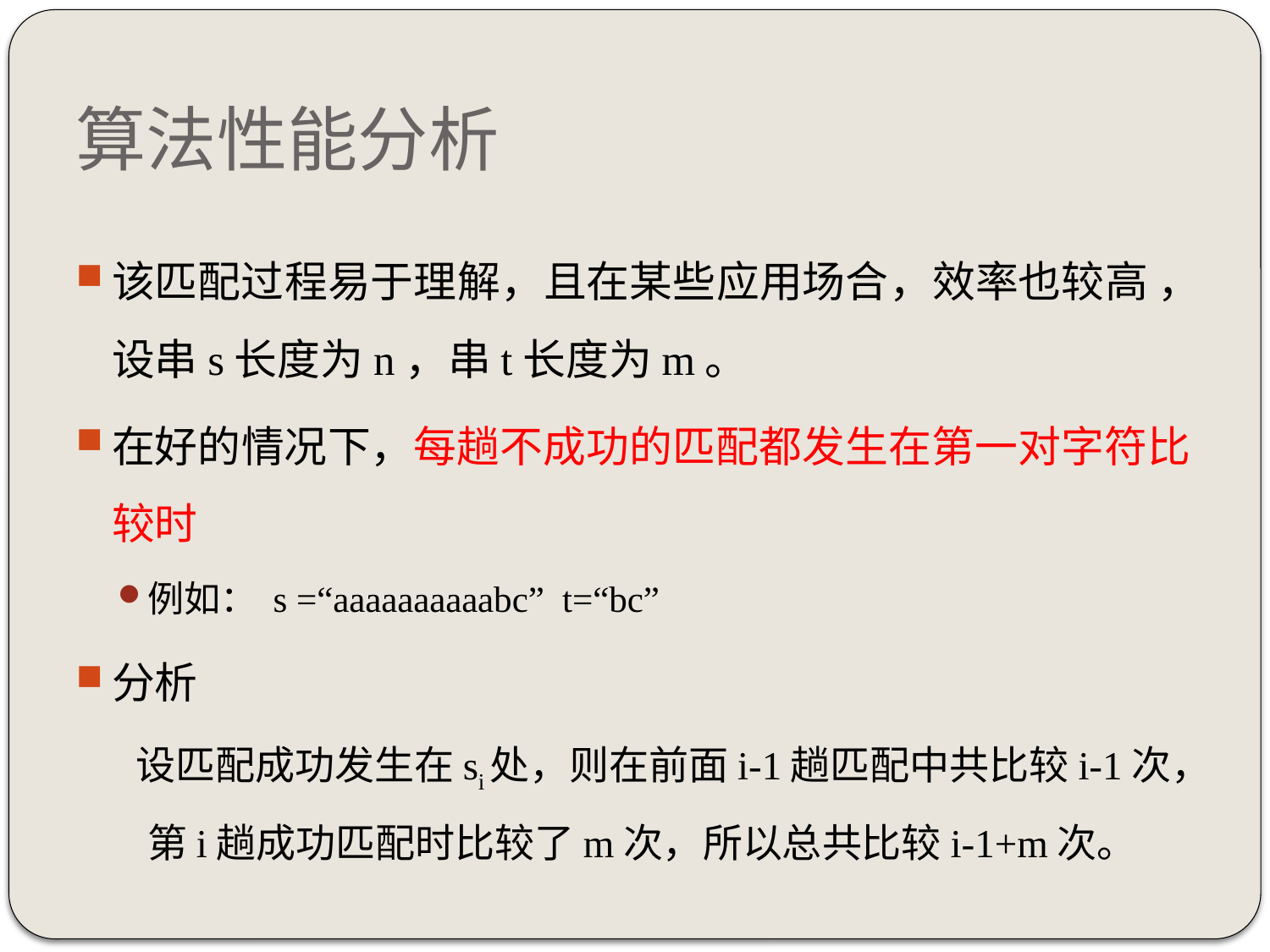

# 算法性能分析
该匹配过程易于理解，且在某些应用场合，效率也较高 ，设串s长度为n，串t长度为m。
在好的情况下，每趟不成功的匹配都发生在第一对字符比较时
例如： s =“aaaaaaaaaabc”  t=“bc”
分析
 设匹配成功发生在si处，则在前面i-1趟匹配中共比较i-1次，第i趟成功匹配时比较了m次，所以总共比较i-1+m次。